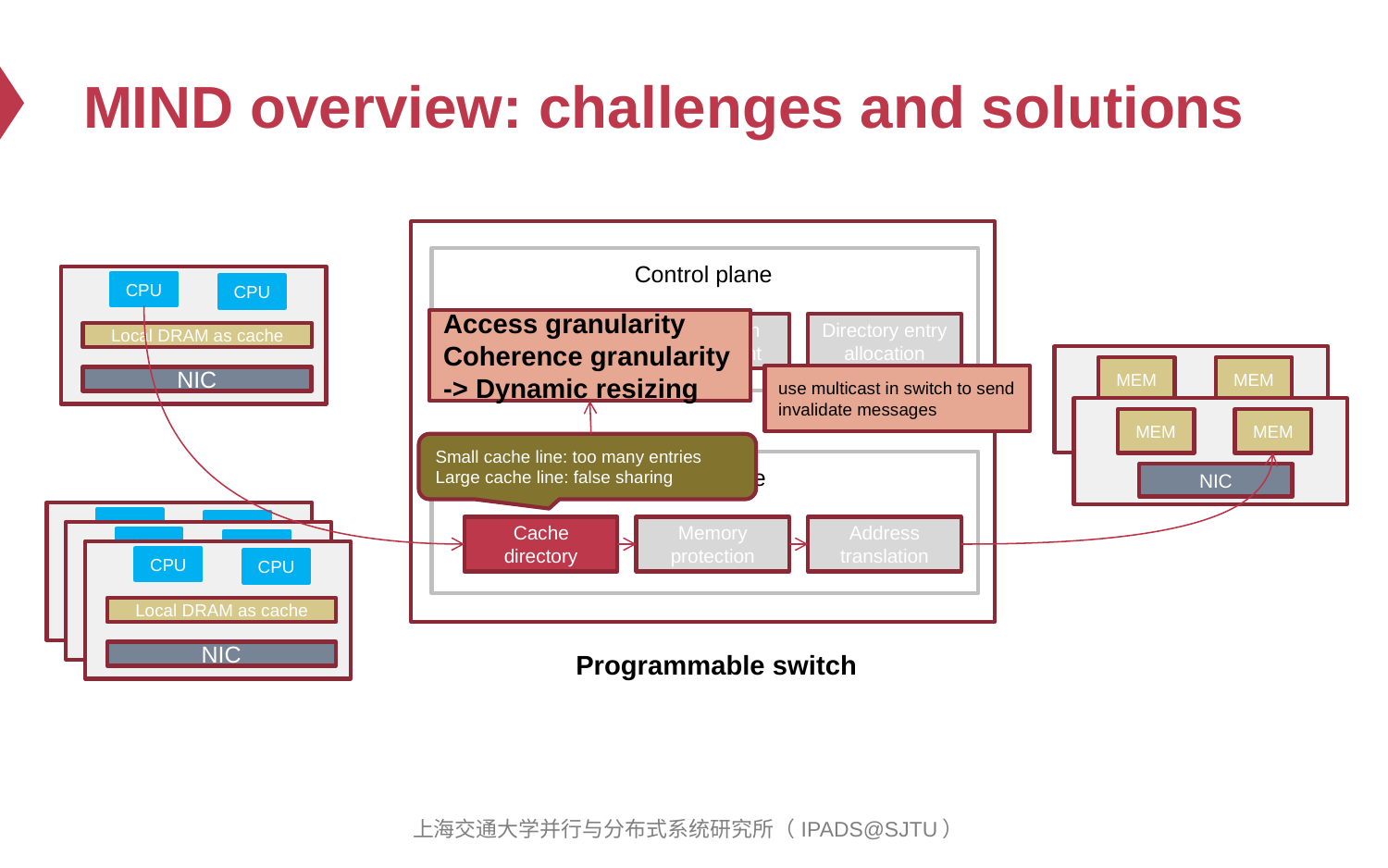

# MIND overview: challenges and solutions

Control plane

CPU
CPU
Access granularity
Coherence granularity
-> Dynamic resizing
Memory allocation
Permission assignment
Directory entry allocation
Local DRAM as cache

MEM
MEM
use multicast in switch to send
invalidate messages
NIC

MEM
MEM
NIC
Small cache line: too many entries
Large cache line: false sharing

   Data plane
NIC

CPU
CPU
Cache directory
Memory protection
Address translation

CPU
CPU

CPU
CPU
Local DRAM as cache
Local DRAM as cache
Local DRAM as cache
NIC
NIC
NIC
Programmable switch
19
上海交通大学并行与分布式系统研究所（IPADS@SJTU）